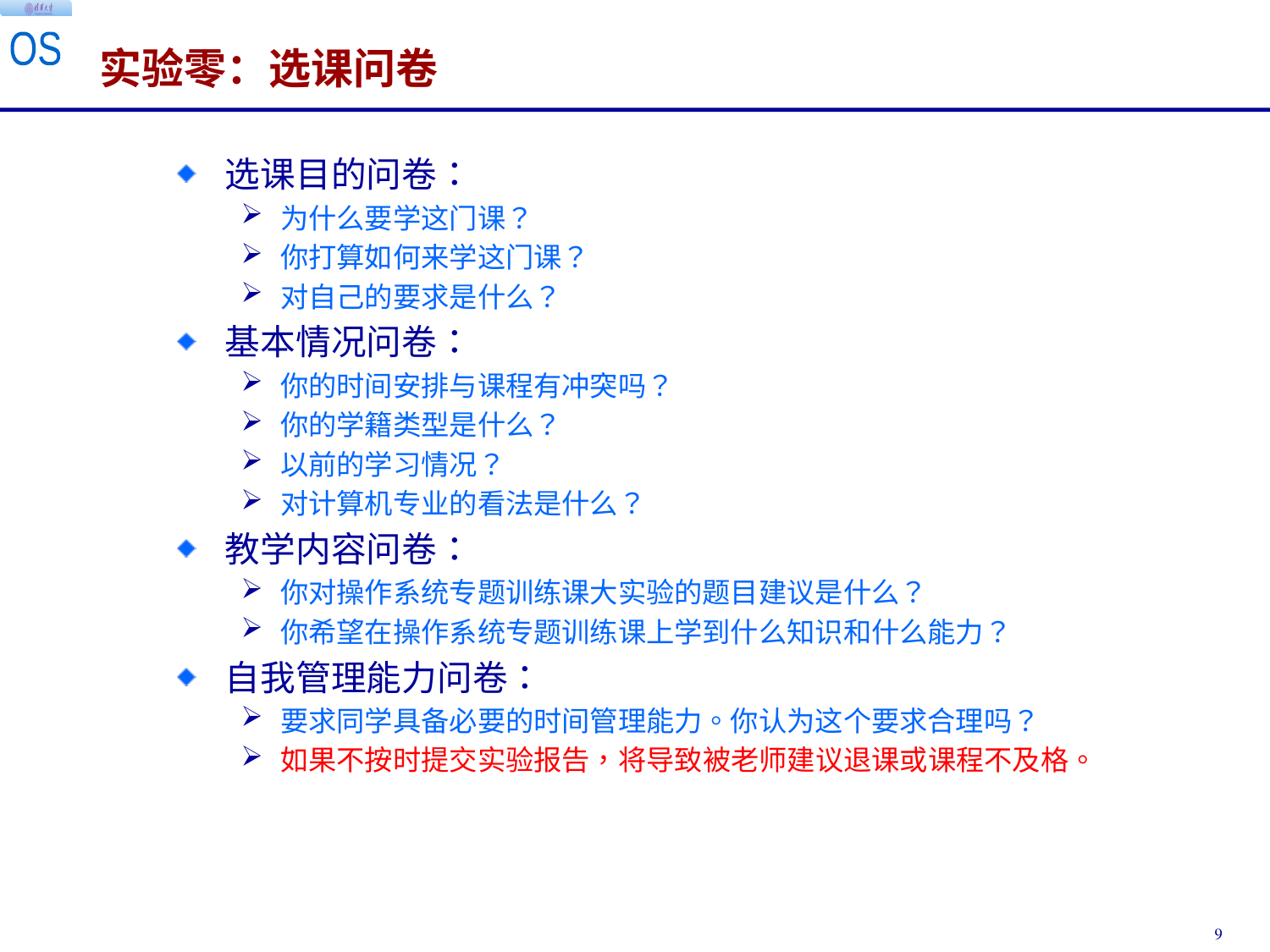

# 实验零：选课问卷
选课目的问卷：
为什么要学这门课？
你打算如何来学这门课？
对自己的要求是什么？
基本情况问卷：
你的时间安排与课程有冲突吗？
你的学籍类型是什么？
以前的学习情况？
对计算机专业的看法是什么？
教学内容问卷：
你对操作系统专题训练课大实验的题目建议是什么？
你希望在操作系统专题训练课上学到什么知识和什么能力？
自我管理能力问卷：
要求同学具备必要的时间管理能力。你认为这个要求合理吗？
如果不按时提交实验报告，将导致被老师建议退课或课程不及格。